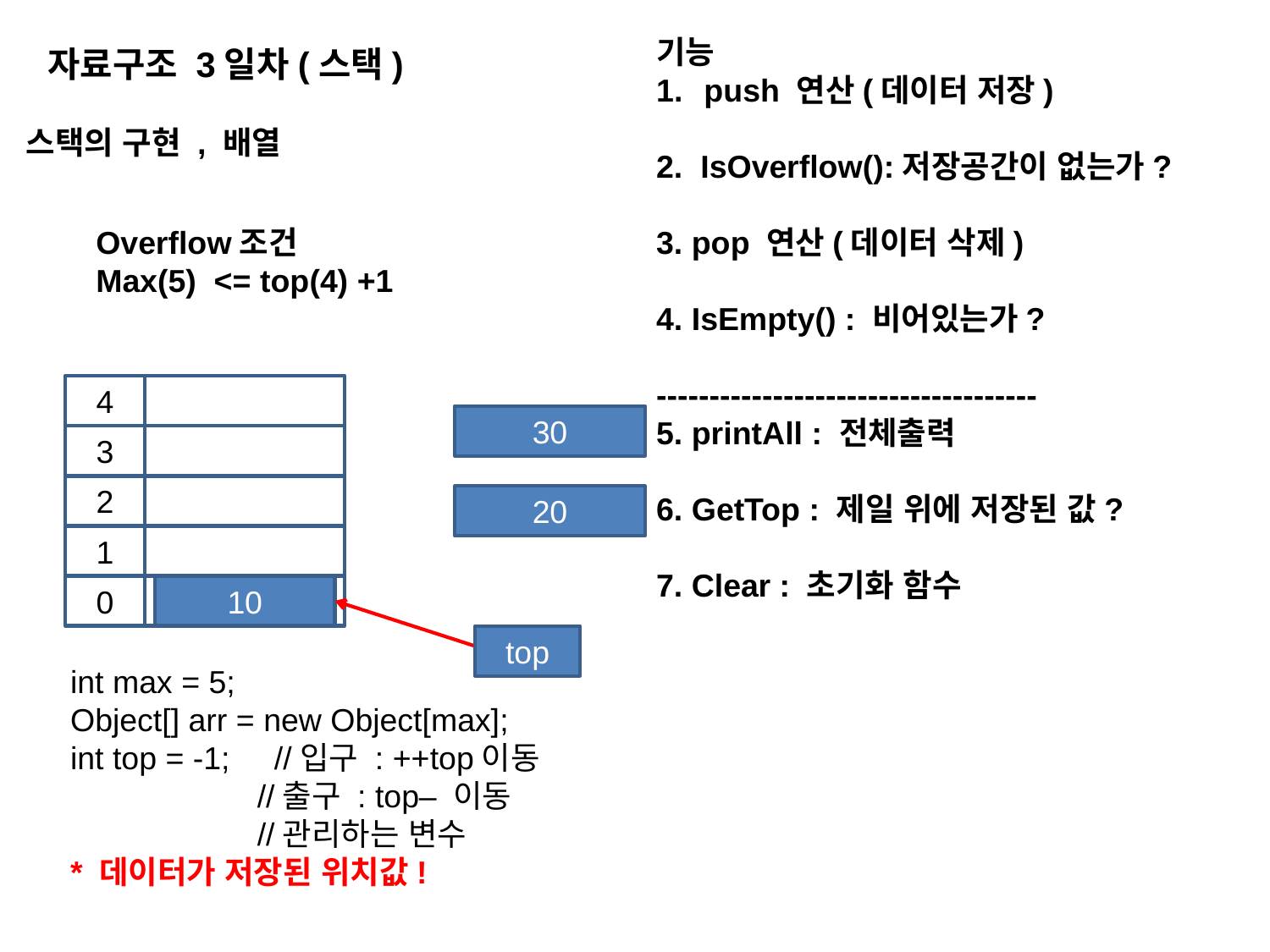

기능
push 연산(데이터 저장)

2.  IsOverflow():저장공간이 없는가?

3. pop 연산(데이터 삭제)

4. IsEmpty() : 비어있는가?

------------------------------------
5. printAll : 전체출력

6. GetTop : 제일 위에 저장된 값?

7. Clear : 초기화 함수
자료구조 3일차(스택)
스택의 구현 , 배열
Overflow조건
Max(5)  <= top(4) +1
4

30
3

2

20
1

0

10
top
int max = 5;
Object[] arr = new Object[max];
int top = -1;     //입구 : ++top이동
                     //출구 : top– 이동
                     //관리하는 변수
* 데이터가 저장된 위치값!